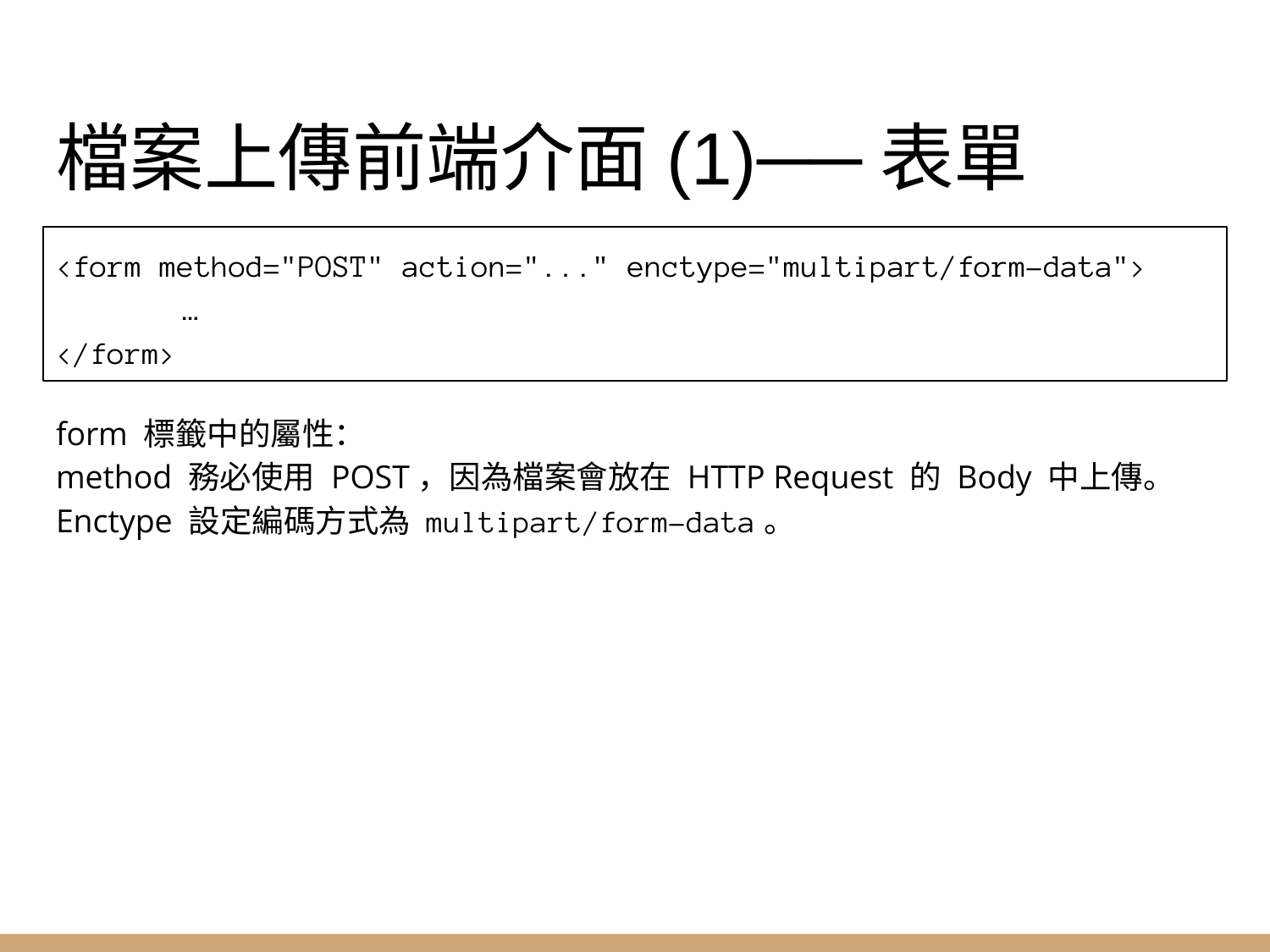

# 檔案上傳前端介面(1)──表單
<form method="POST" action="..." enctype="multipart/form-data">
	…
</form>
form 標籤中的屬性：
method 務必使用 POST，因為檔案會放在 HTTP Request 的 Body 中上傳。
Enctype 設定編碼方式為 multipart/form-data。